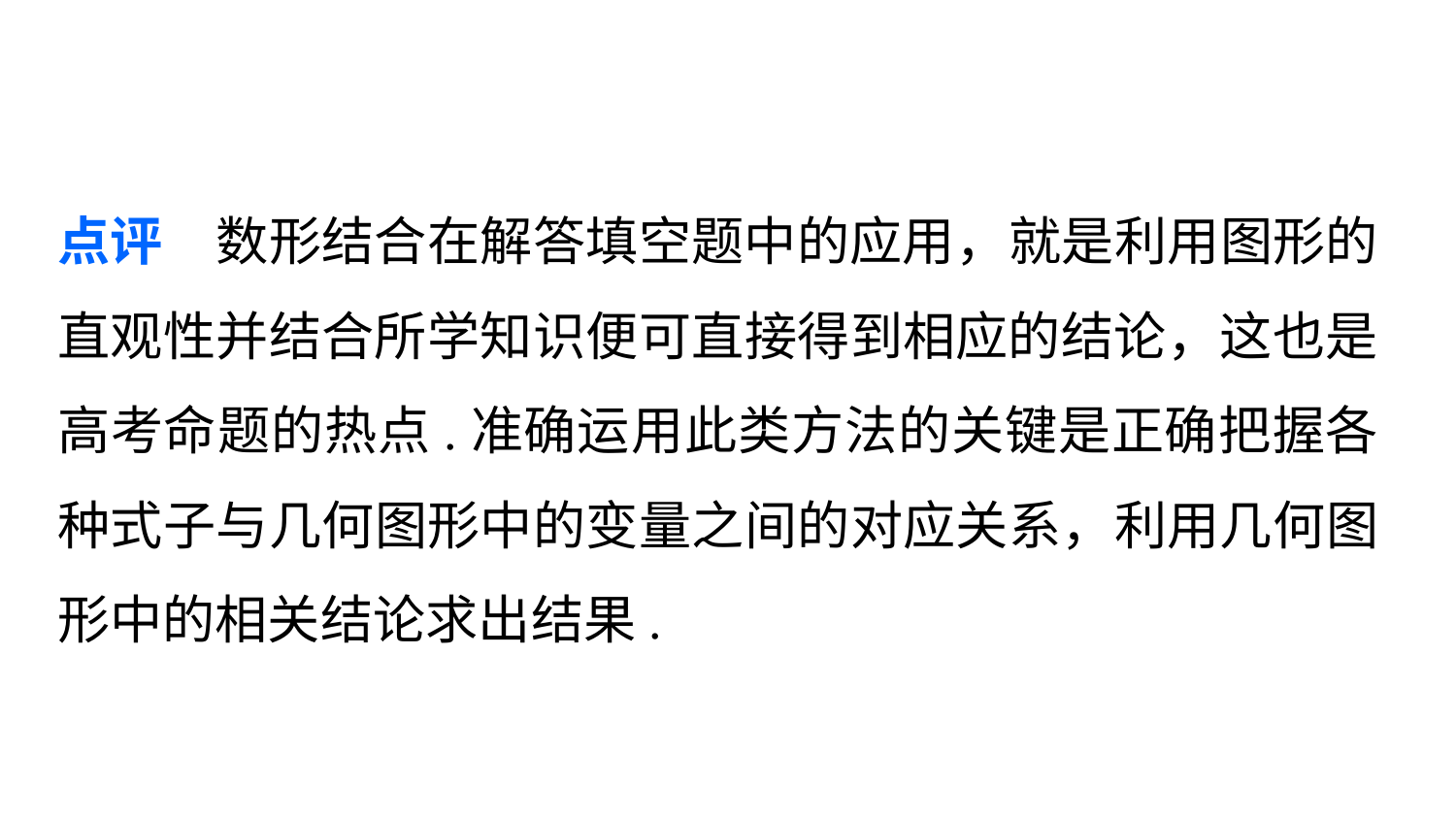

点评　数形结合在解答填空题中的应用，就是利用图形的直观性并结合所学知识便可直接得到相应的结论，这也是高考命题的热点.准确运用此类方法的关键是正确把握各种式子与几何图形中的变量之间的对应关系，利用几何图形中的相关结论求出结果.